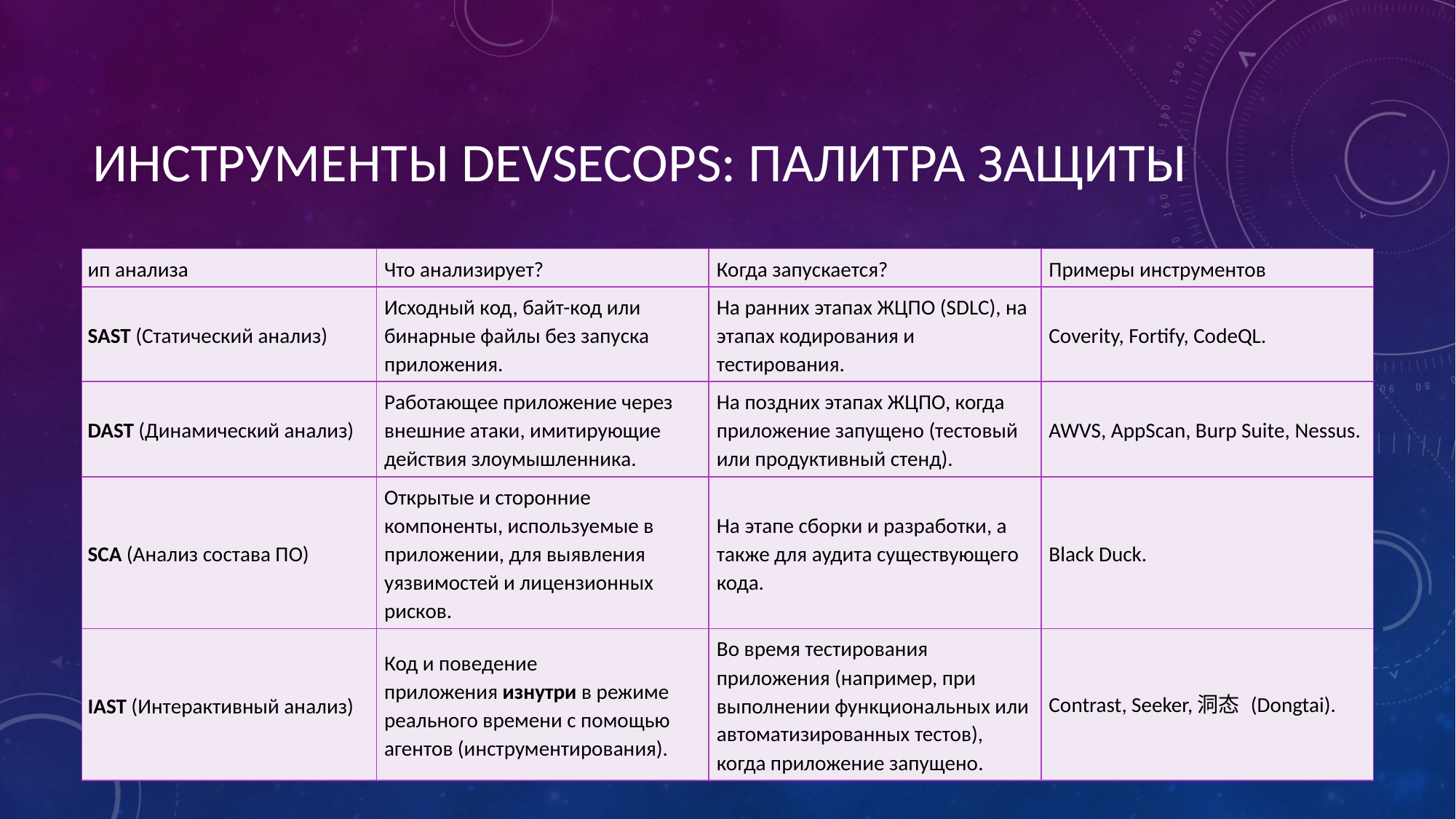

# Инструменты DevSecOps: Палитра защиты
| ип анализа | Что анализирует? | Когда запускается? | Примеры инструментов |
| --- | --- | --- | --- |
| SAST (Статический анализ) | Исходный код, байт-код или бинарные файлы без запуска приложения. | На ранних этапах ЖЦПО (SDLC), на этапах кодирования и тестирования. | Coverity, Fortify, CodeQL. |
| DAST (Динамический анализ) | Работающее приложение через внешние атаки, имитирующие действия злоумышленника. | На поздних этапах ЖЦПО, когда приложение запущено (тестовый или продуктивный стенд). | AWVS, AppScan, Burp Suite, Nessus. |
| SCA (Анализ состава ПО) | Открытые и сторонние компоненты, используемые в приложении, для выявления уязвимостей и лицензионных рисков. | На этапе сборки и разработки, а также для аудита существующего кода. | Black Duck. |
| IAST (Интерактивный анализ) | Код и поведение приложения изнутри в режиме реального времени с помощью агентов (инструментирования). | Во время тестирования приложения (например, при выполнении функциональных или автоматизированных тестов), когда приложение запущено. | Contrast, Seeker,洞态 (Dongtai). |